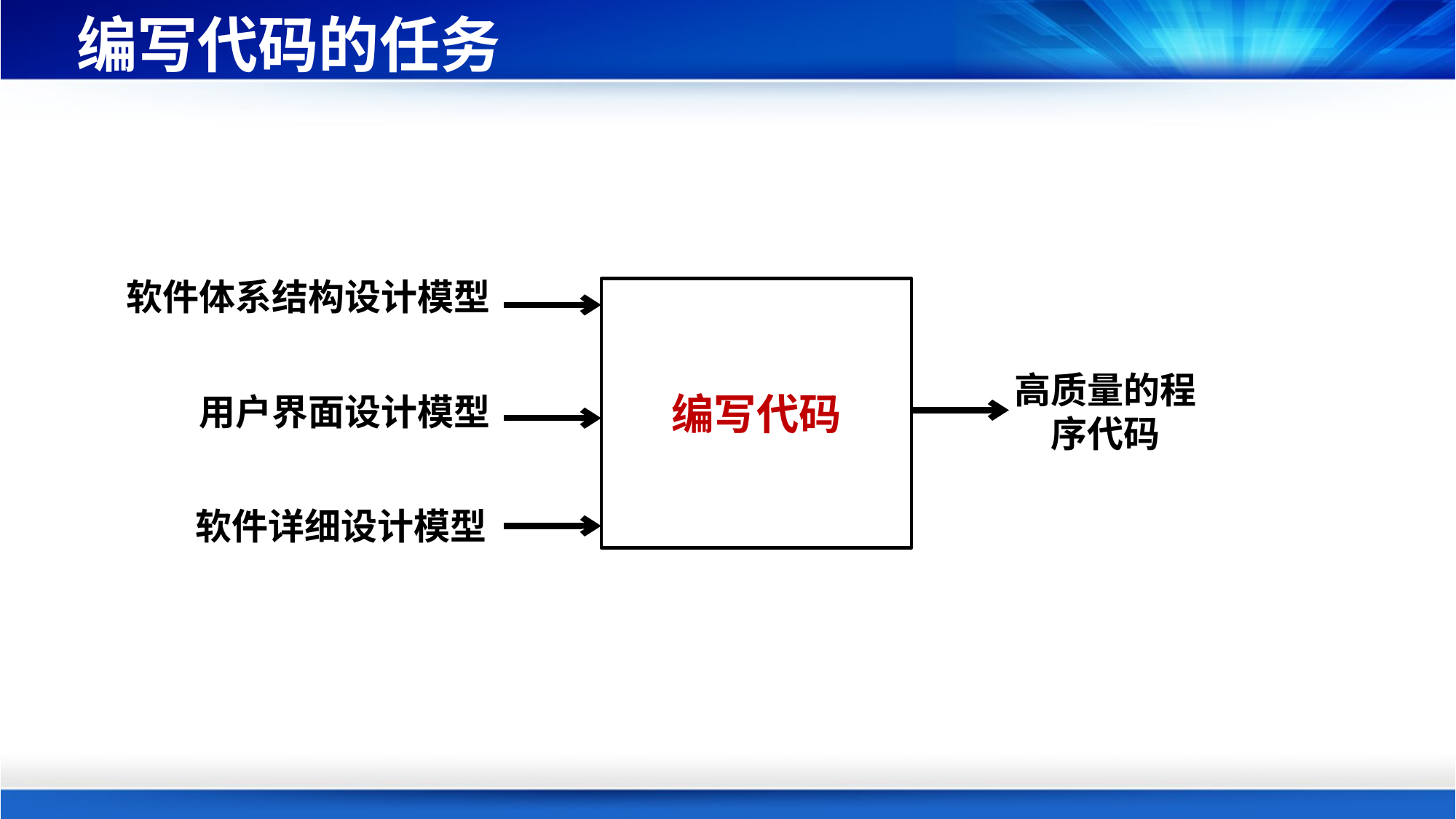

# 编写代码的任务

软件体系结构设计模型
编写代码
高质量的程序代码
用户界面设计模型
软件详细设计模型